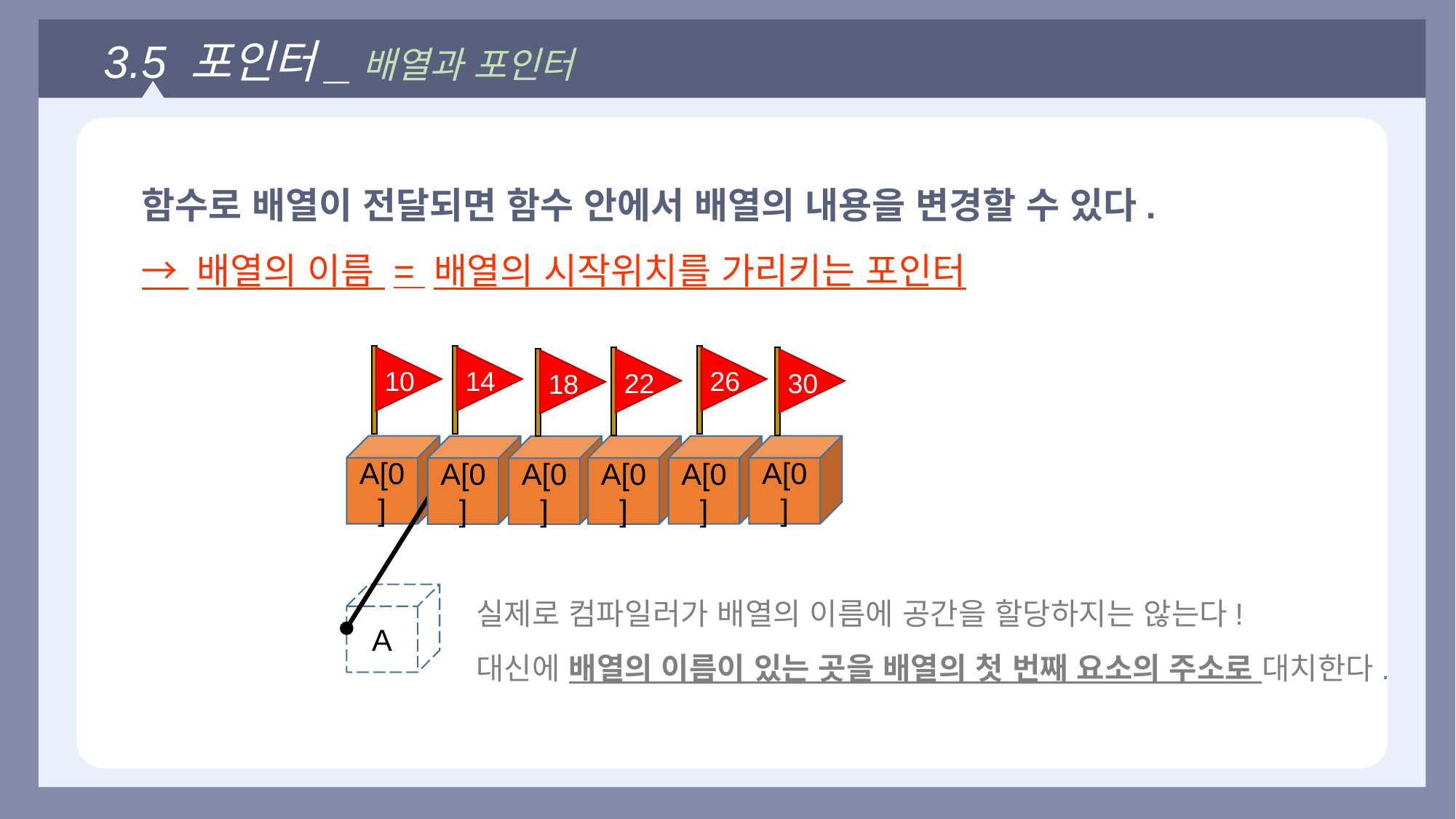

3.5 포인터_배열과 포인터

함수로 배열이 전달되면 함수 안에서 배열의 내용을 변경할 수 있다.
→ 배열의 이름 = 배열의 시작위치를 가리키는 포인터

10

14

26

22

30

18
A[0]
A[0]
A[0]
A[0]
A[0]
A[0]
A
실제로 컴파일러가 배열의 이름에 공간을 할당하지는 않는다!
대신에 배열의 이름이 있는 곳을 배열의 첫 번째 요소의 주소로 대치한다.